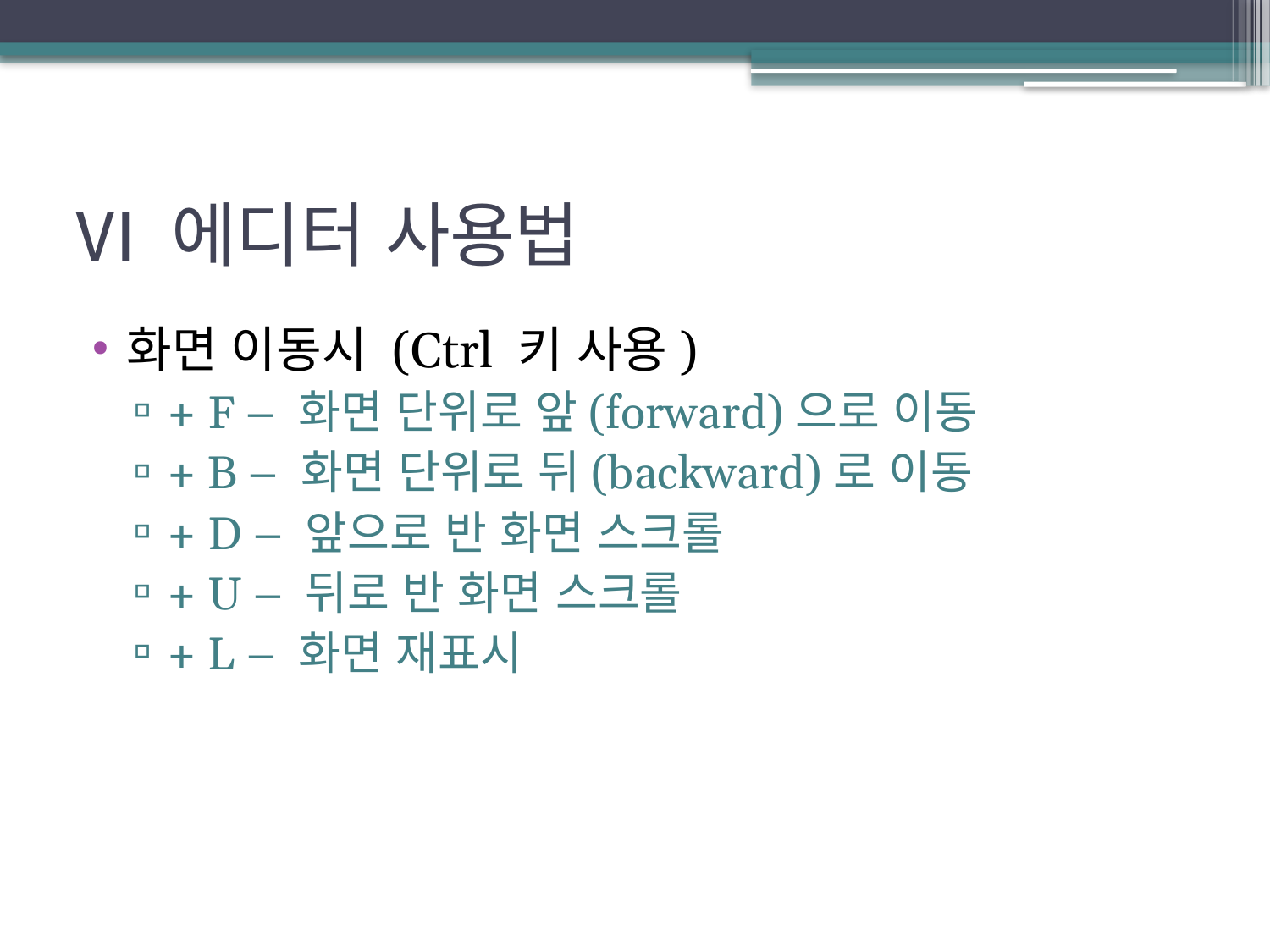

# VI 에디터 사용법
화면 이동시 (Ctrl 키 사용)
+ F – 화면 단위로 앞(forward)으로 이동
+ B – 화면 단위로 뒤(backward)로 이동
+ D – 앞으로 반 화면 스크롤
+ U – 뒤로 반 화면 스크롤
+ L – 화면 재표시